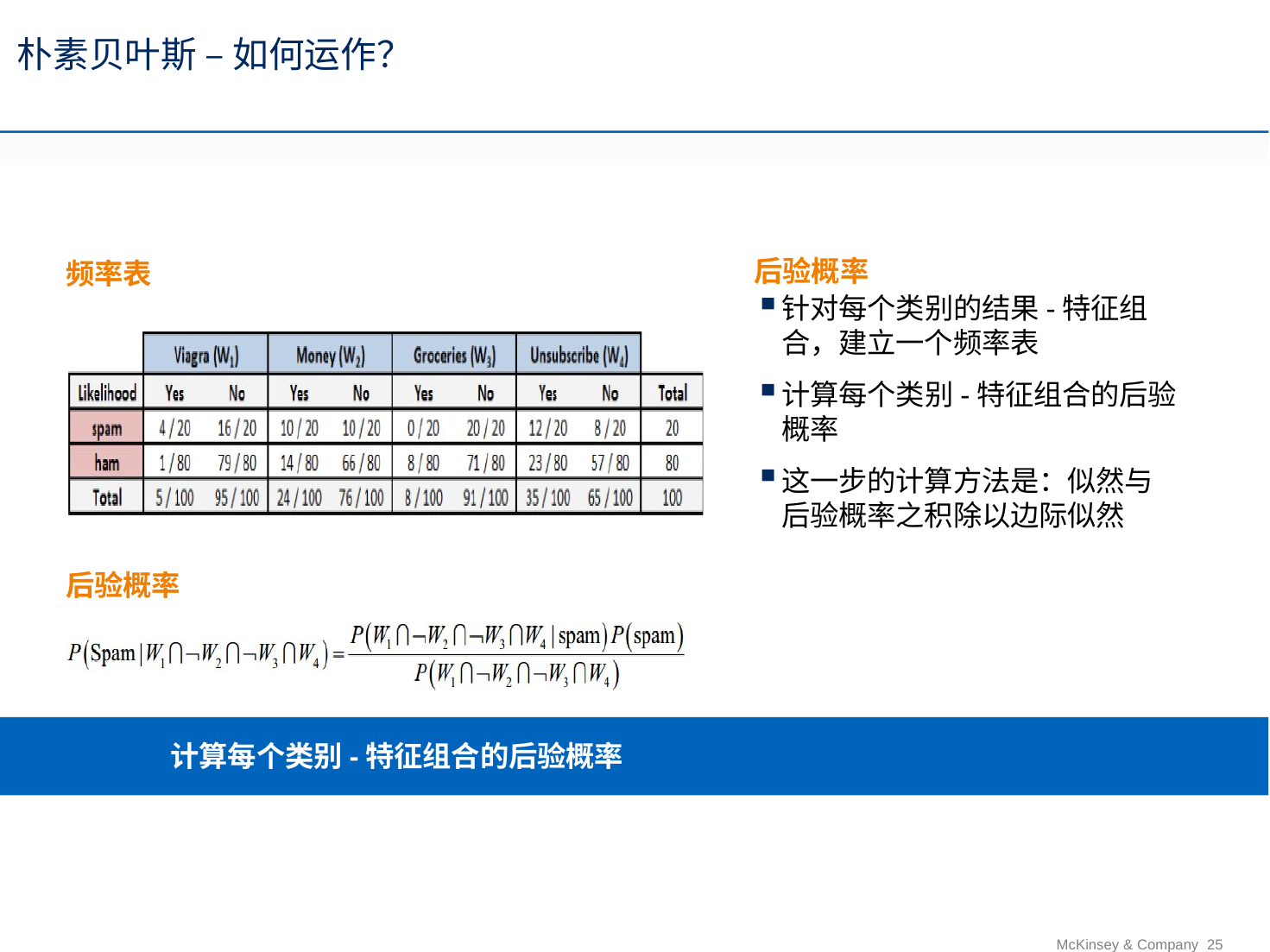

朴素贝叶斯 – 如何运作？
# 朴素贝叶斯 – 如何运作？

后验概率
针对每个类别的结果-特征组合，建立一个频率表
计算每个类别-特征组合的后验概率
这一步的计算方法是：似然与后验概率之积除以边际似然
频率表

后验概率

计算每个类别-特征组合的后验概率
McKinsey & Company 25